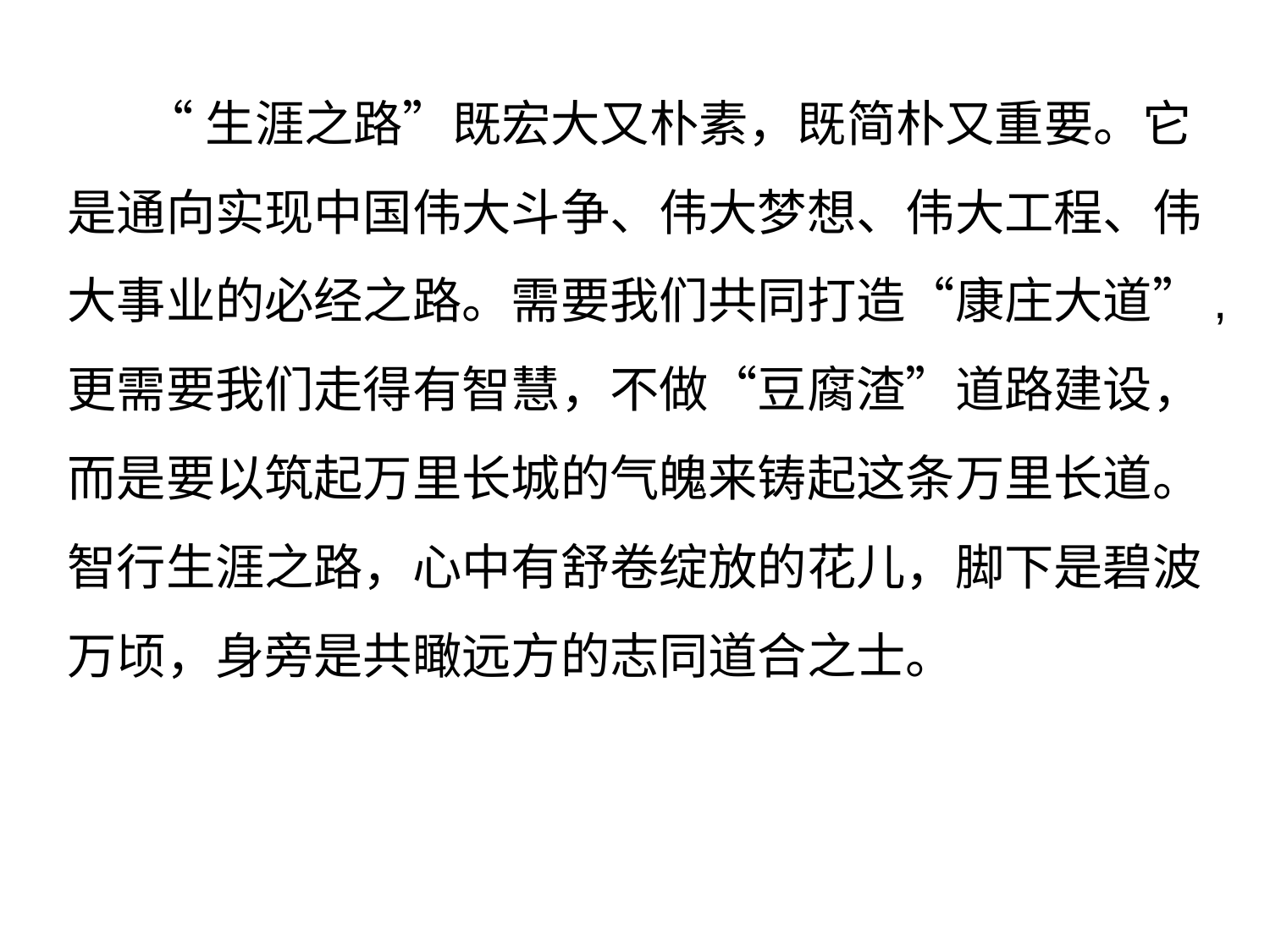

“生涯之路”既宏大又朴素，既简朴又重要。它是通向实现中国伟大斗争、伟大梦想、伟大工程、伟大事业的必经之路。需要我们共同打造“康庄大道”,更需要我们走得有智慧，不做“豆腐渣”道路建设，而是要以筑起万里长城的气魄来铸起这条万里长道。
智行生涯之路，心中有舒卷绽放的花儿，脚下是碧波万顷，身旁是共瞰远方的志同道合之士。